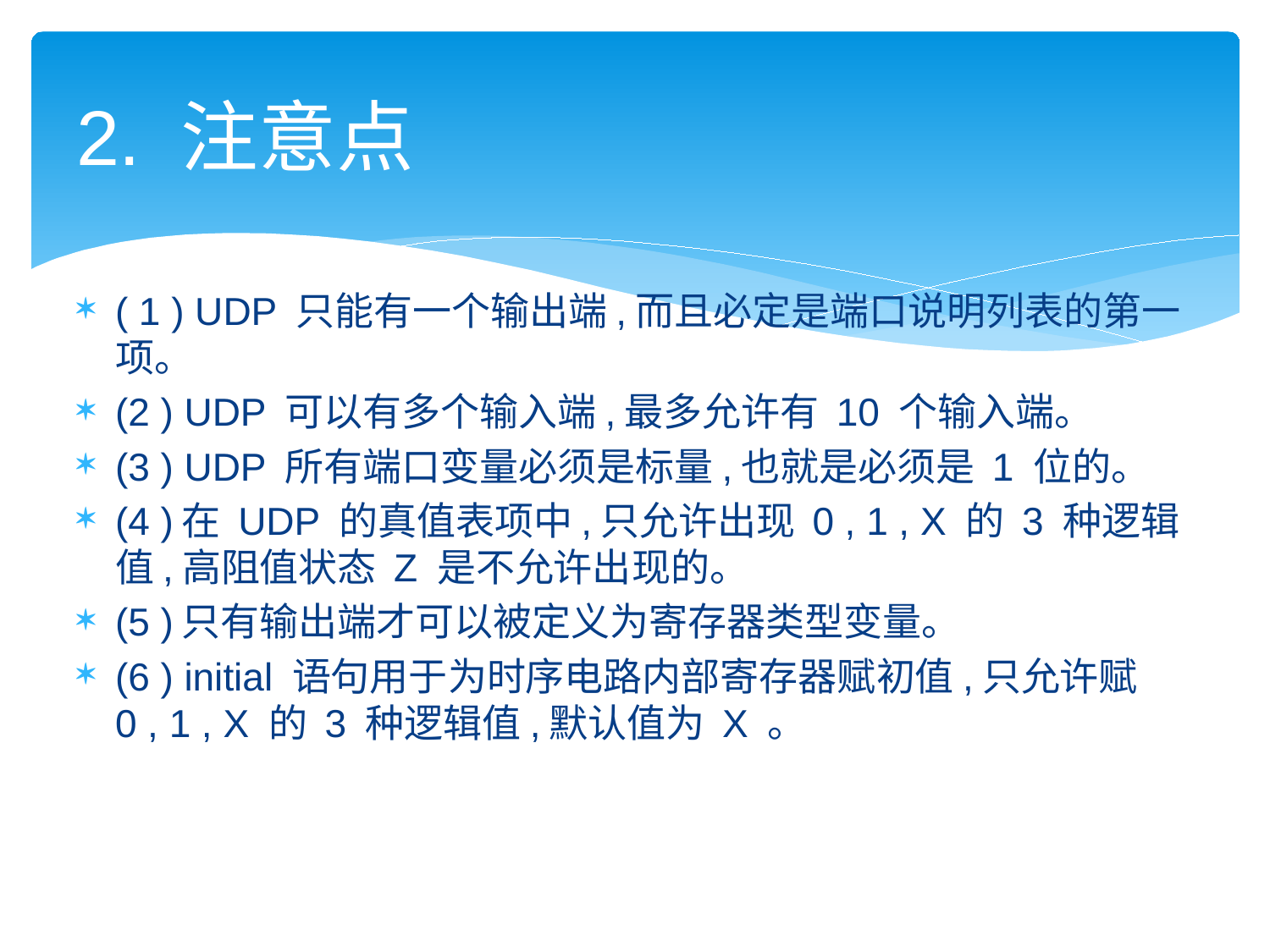

# 2. 注意点
( 1 ) UDP 只能有一个输出端,而且必定是端口说明列表的第一项。
(2 ) UDP 可以有多个输入端,最多允许有 10 个输入端。
(3 ) UDP 所有端口变量必须是标量,也就是必须是 1 位的。
(4 )在 UDP 的真值表项中,只允许出现 0 , 1 , X 的 3 种逻辑值,高阻值状态 Z 是不允许出现的。
(5 )只有输出端才可以被定义为寄存器类型变量。
(6 ) initial 语句用于为时序电路内部寄存器赋初值,只允许赋 0 , 1 , X 的 3 种逻辑值,默认值为 X 。